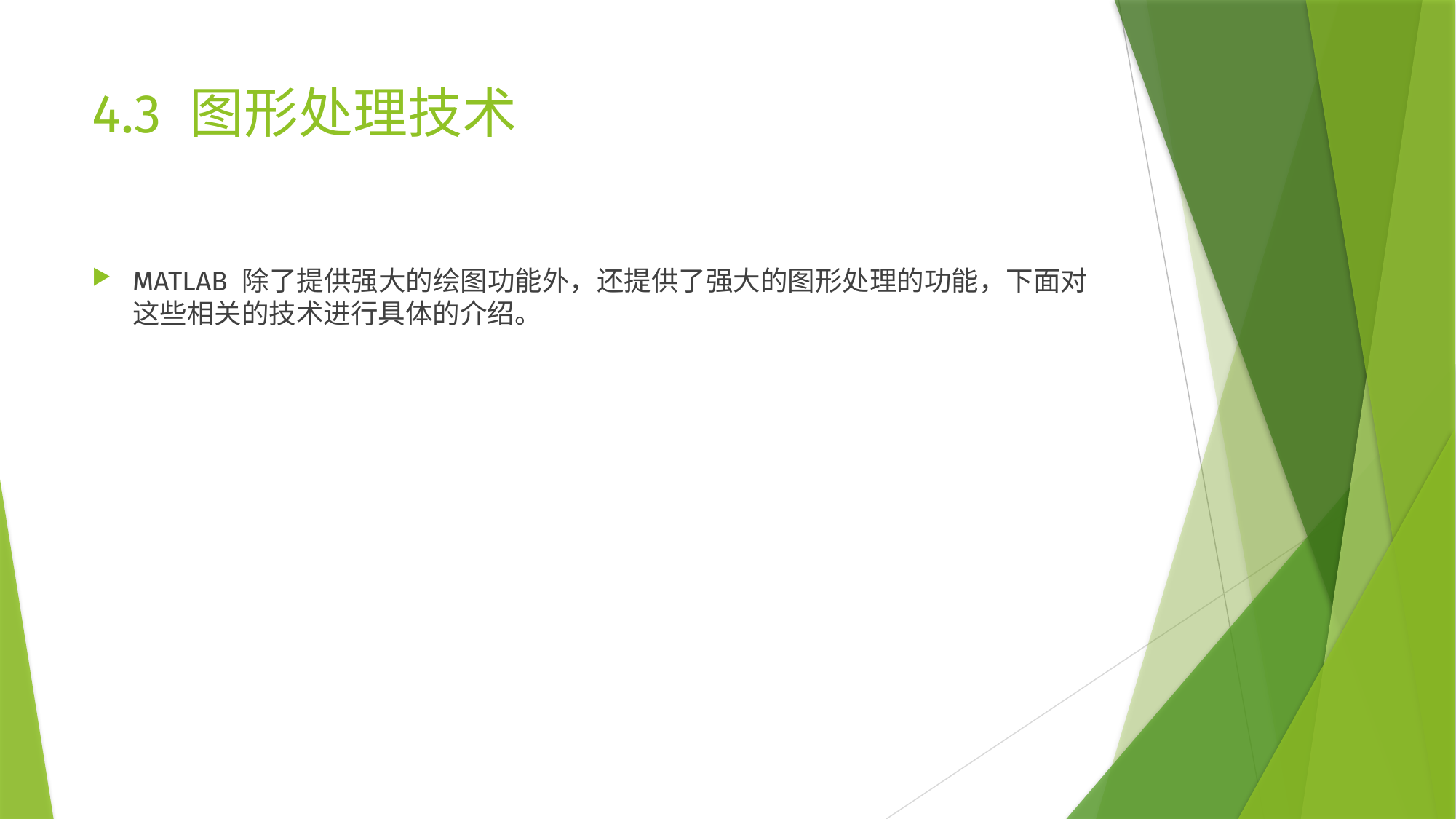

# 4.3 图形处理技术
MATLAB 除了提供强大的绘图功能外，还提供了强大的图形处理的功能，下面对这些相关的技术进行具体的介绍。